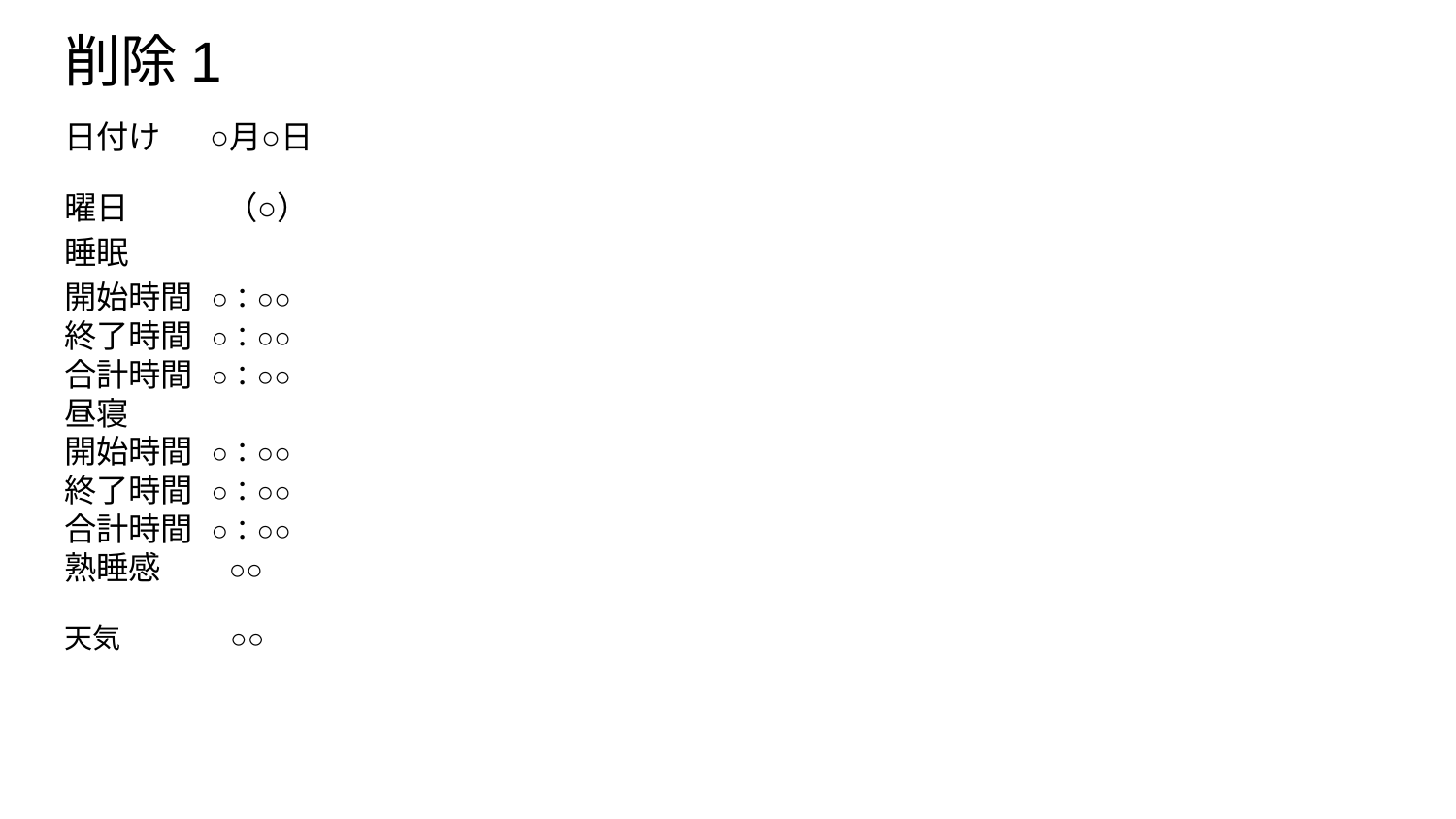

# 削除1
日付け　	○月○日
曜日　　　（○）
睡眠
開始時間  ○：○○
終了時間  ○：○○
合計時間  ○：○○
昼寝
開始時間  ○：○○
終了時間  ○：○○
合計時間  ○：○○
熟睡感        ○○

天気　　　   ○○